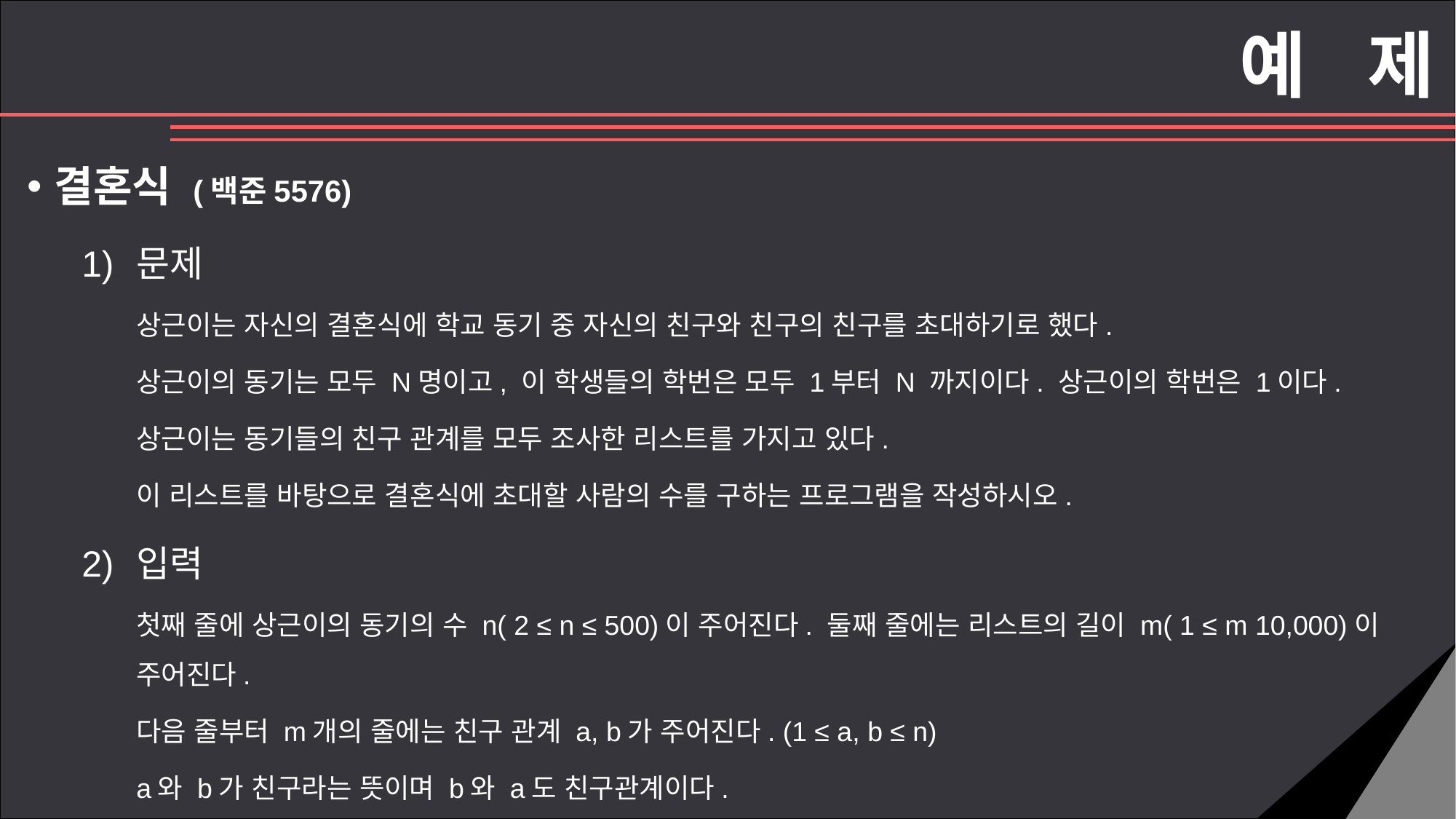

예   제
결혼식 (백준5576)
문제
상근이는 자신의 결혼식에 학교 동기 중 자신의 친구와 친구의 친구를 초대하기로 했다.
상근이의 동기는 모두 N명이고, 이 학생들의 학번은 모두 1부터 N 까지이다. 상근이의 학번은 1이다.
상근이는 동기들의 친구 관계를 모두 조사한 리스트를 가지고 있다.
이 리스트를 바탕으로 결혼식에 초대할 사람의 수를 구하는 프로그램을 작성하시오.
입력
첫째 줄에 상근이의 동기의 수 n( 2 ≤ n ≤ 500)이 주어진다. 둘째 줄에는 리스트의 길이 m( 1 ≤ m 10,000)이 주어진다.
다음 줄부터 m개의 줄에는 친구 관계 a, b가 주어진다. (1 ≤ a, b ≤ n)
a와 b가 친구라는 뜻이며 b와 a도 친구관계이다.